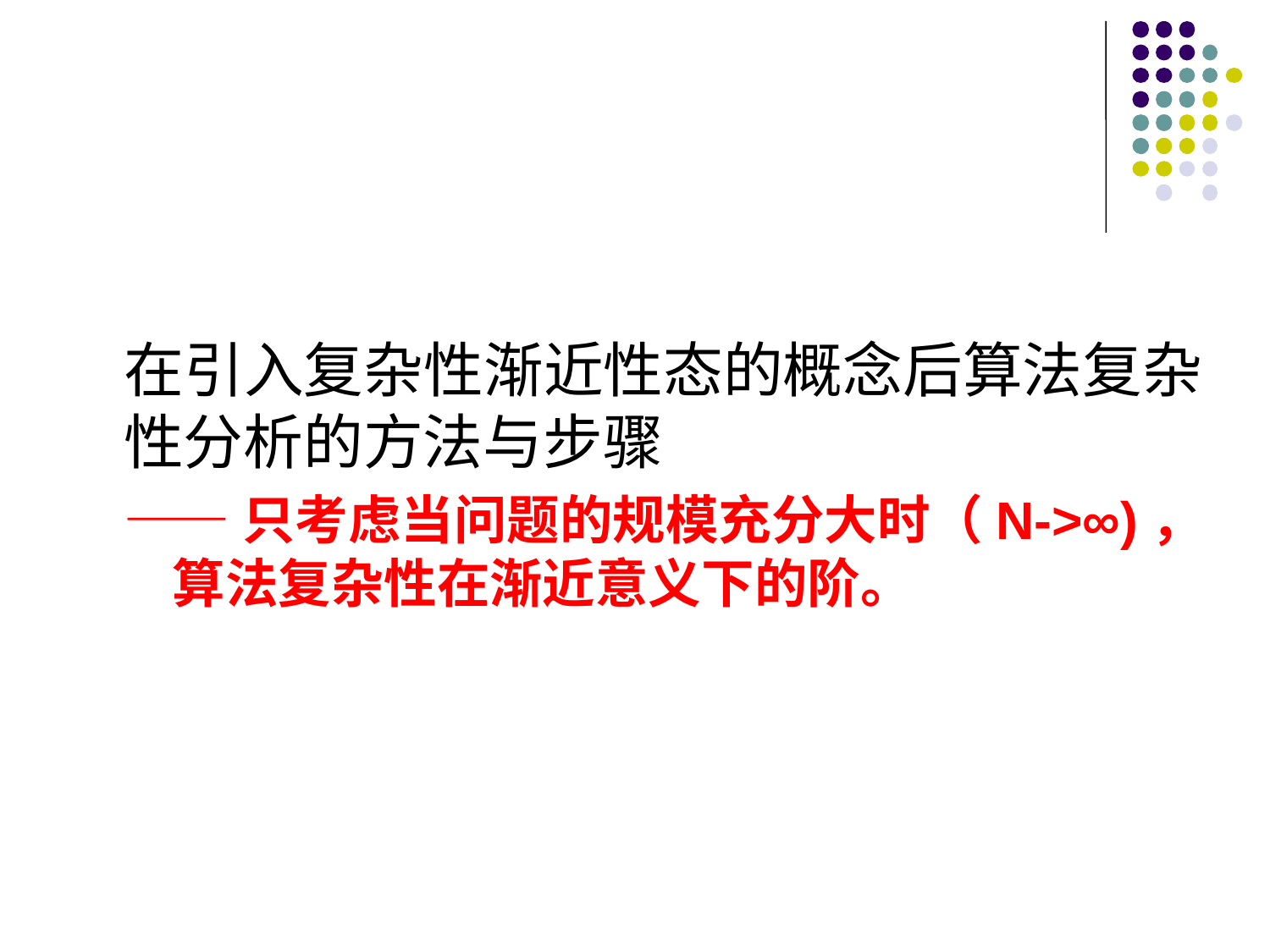

在引入复杂性渐近性态的概念后算法复杂性分析的方法与步骤
——只考虑当问题的规模充分大时（N->∞)，算法复杂性在渐近意义下的阶。